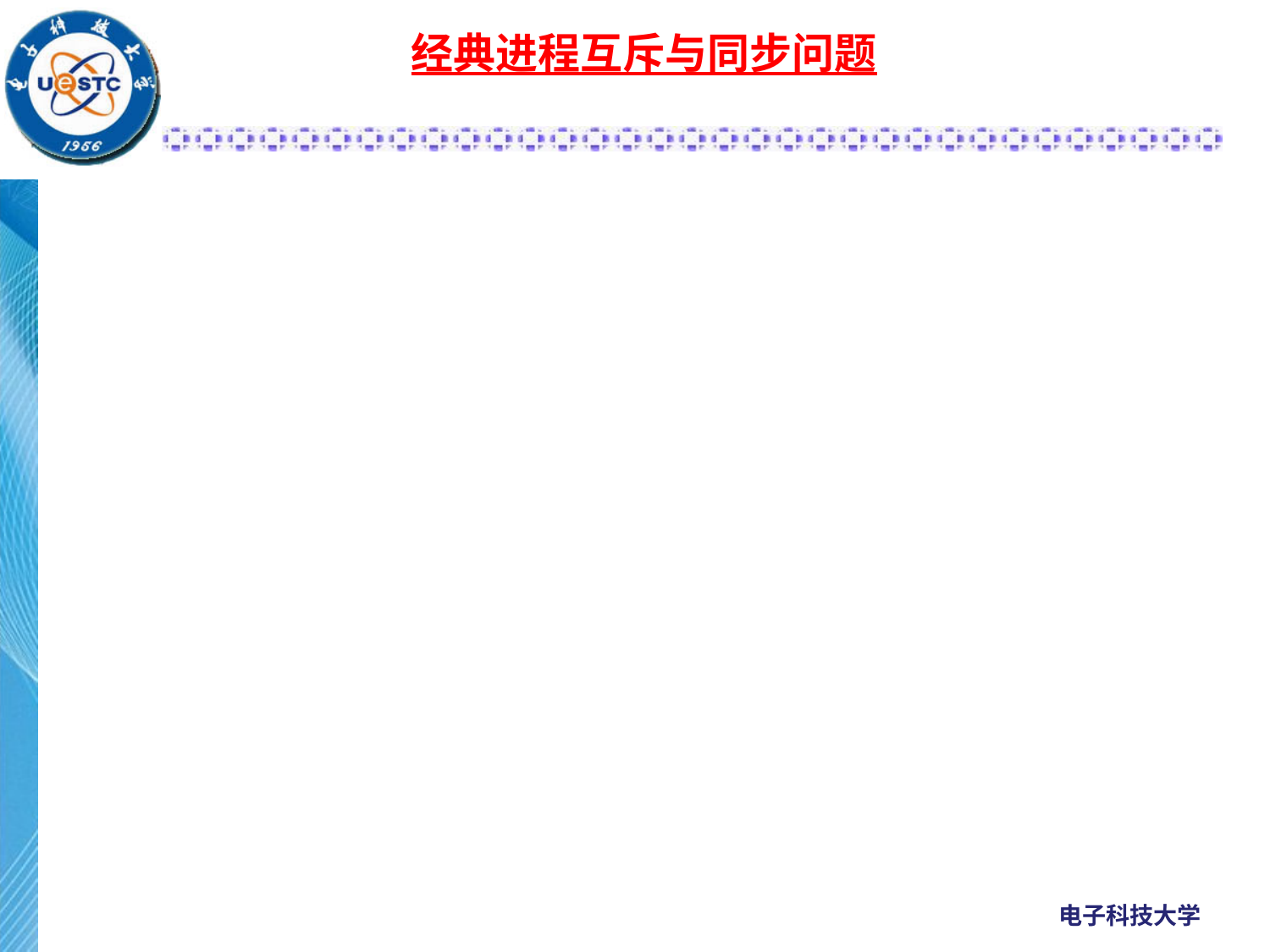

# 经典进程互斥与同步问题

生产者/消费者问题

读者/写者问题

哲学家进餐问题